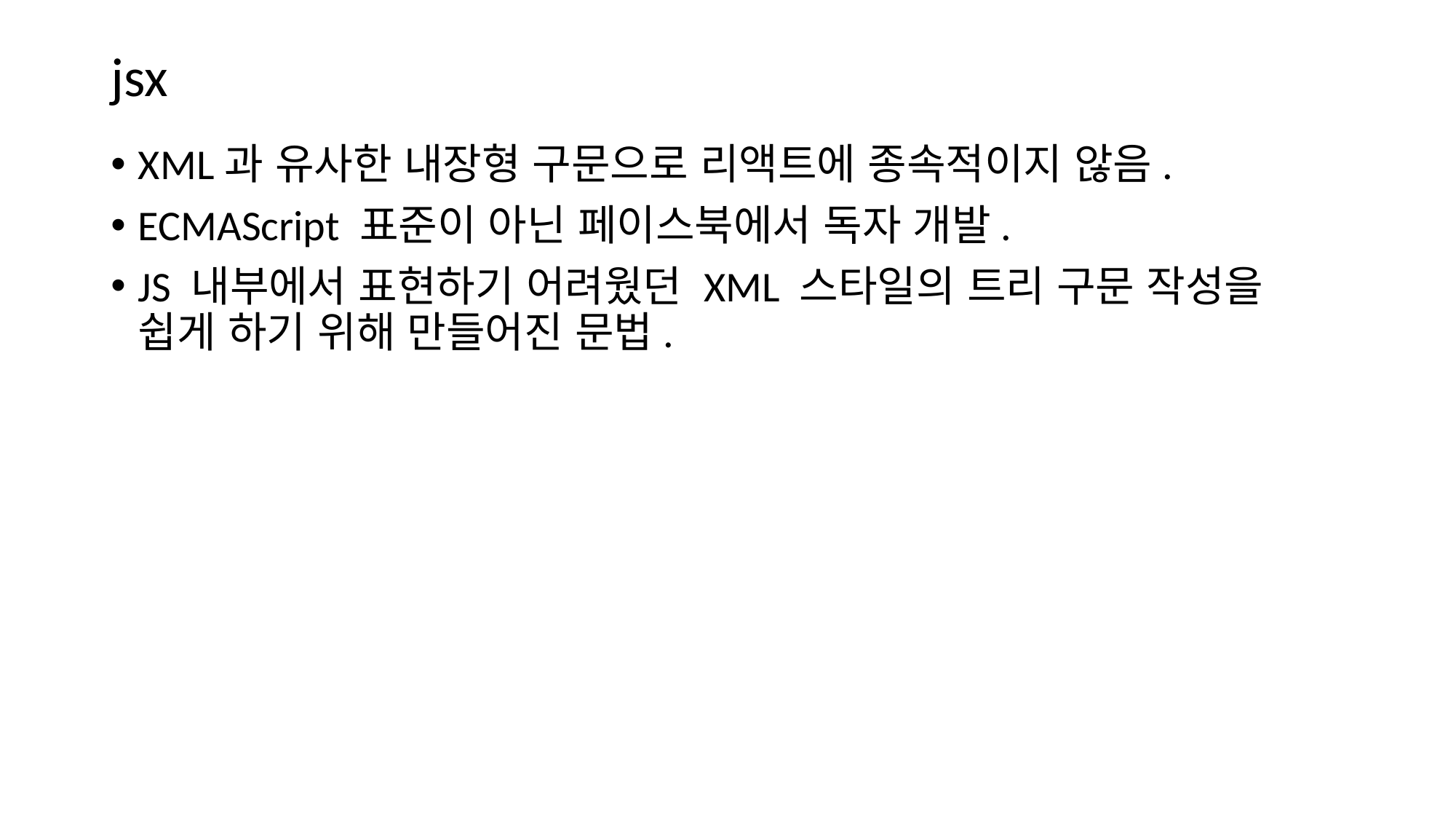

# jsx
XML과 유사한 내장형 구문으로 리액트에 종속적이지 않음.
ECMAScript 표준이 아닌 페이스북에서 독자 개발.
JS 내부에서 표현하기 어려웠던 XML 스타일의 트리 구문 작성을 쉽게 하기 위해 만들어진 문법.